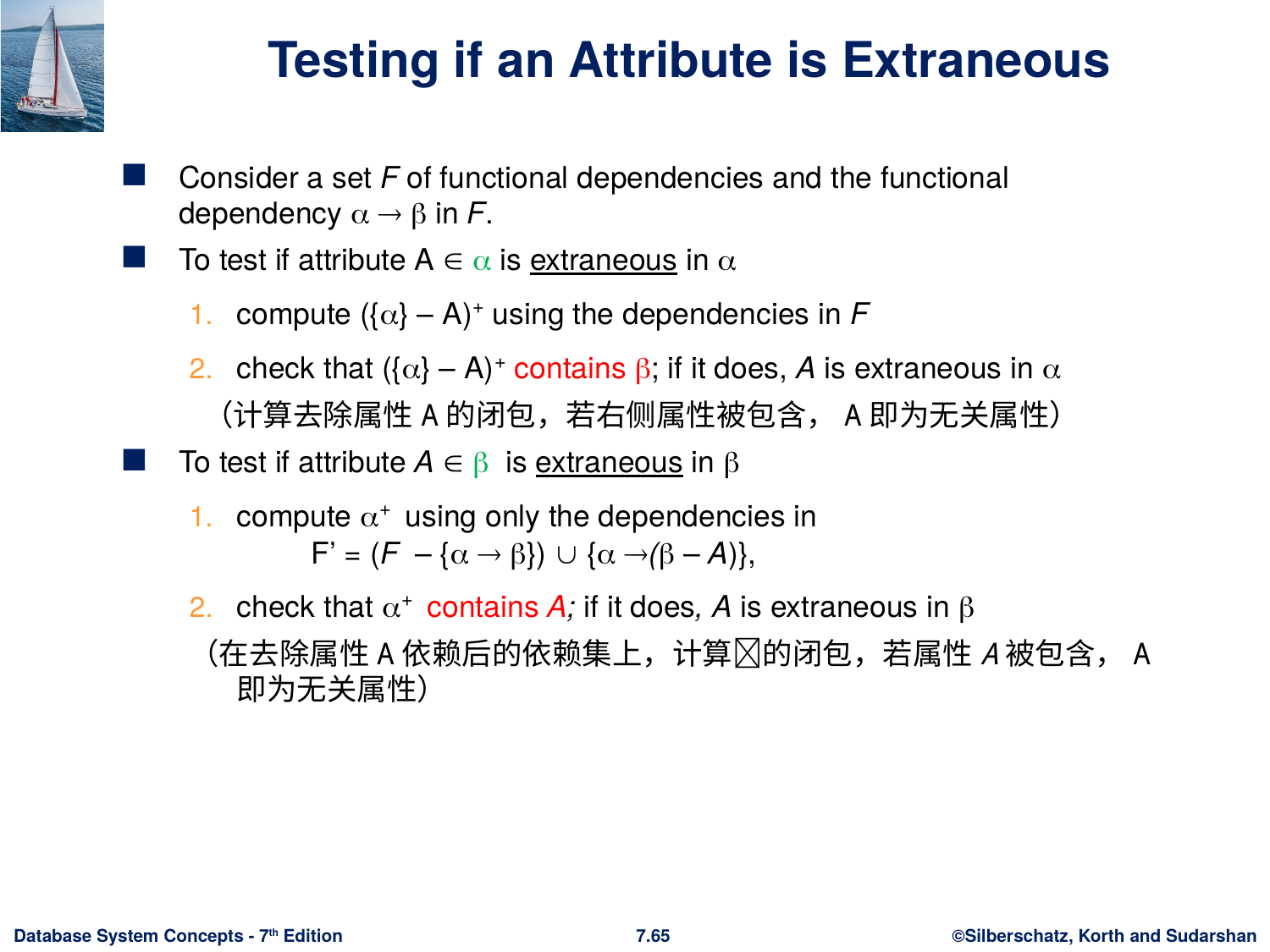

# Testing if an Attribute is Extraneous
Consider a set F of functional dependencies and the functional dependency α → β in F.
To test if attribute A ∈ α is extraneous in α
compute ({α} – A)+ using the dependencies in F
check that ({α} – A)+ contains β; if it does, A is extraneous in α
 （计算去除属性A的闭包，若右侧属性被包含，A即为无关属性）
To test if attribute A ∈ β  is extraneous in β
compute α+  using only the dependencies in
         F’ = (F  – {α → β}) ∪ {α →(β – A)},
check that α+  contains A; if it does, A is extraneous in β
（在去除属性A依赖后的依赖集上，计算α的闭包，若属性A被包含，A即为无关属性）